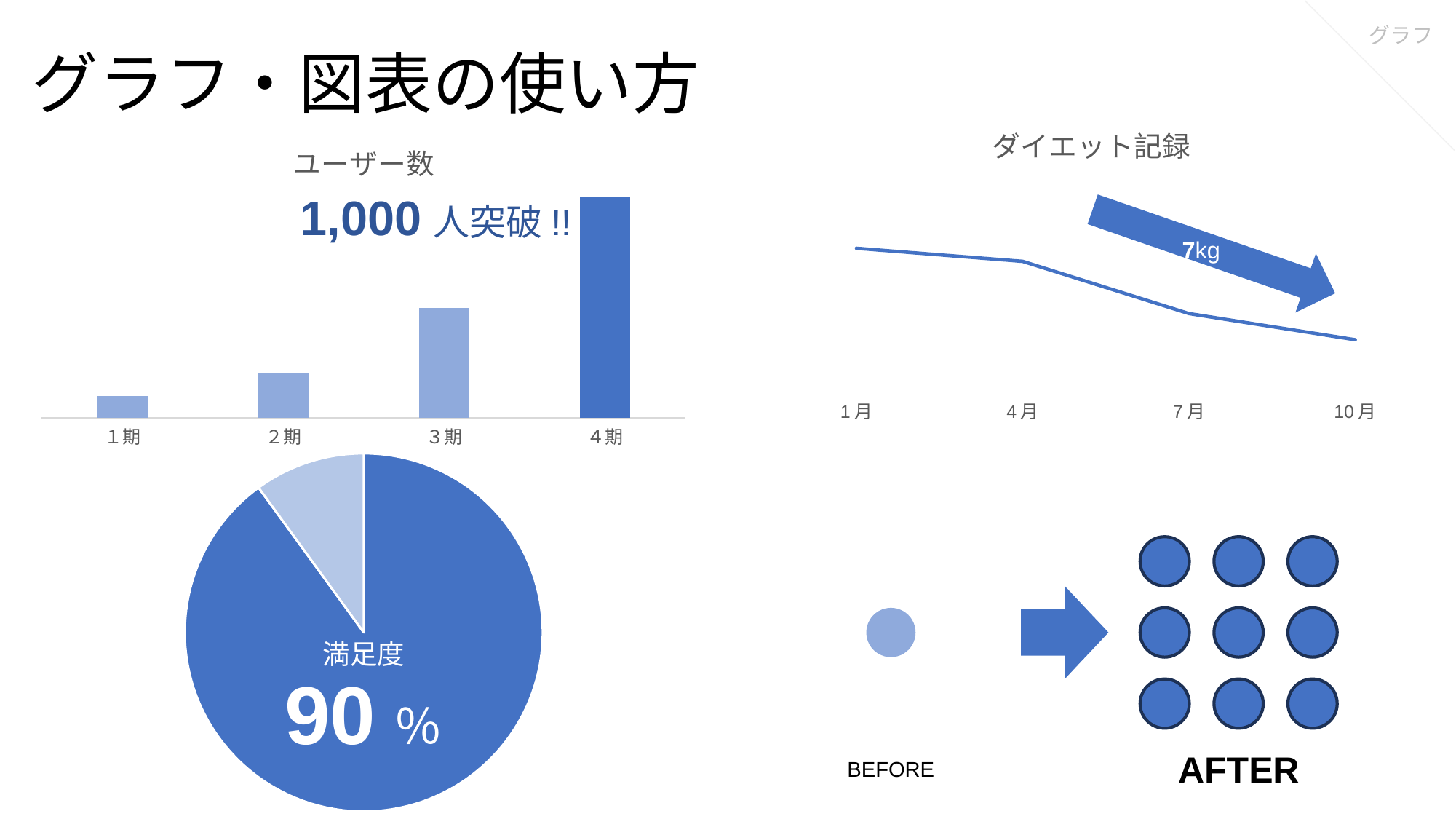

グラフ
# グラフ・図表の使い方

### Chart:

| Category | ダイエット記録 |
|---|---|
| 1月 | 66.0 |
| 4月 | 65.0 |
| 7月 | 61.0 |
| 10月 | 59.0 |

### Chart:

| Category | ユーザー数 |
|---|---|
| １期 | 100.0 |
| ２期 | 200.0 |
| ３期 | 500.0 |
| ４期 | 1000.0 |
1,000人突破!!

7kg

### Chart

| Category | ユーザ満足度 |
|---|---|
| 満足 | 90.0 |
| それ以外 | 10.0 |

AFTER
BEFORE